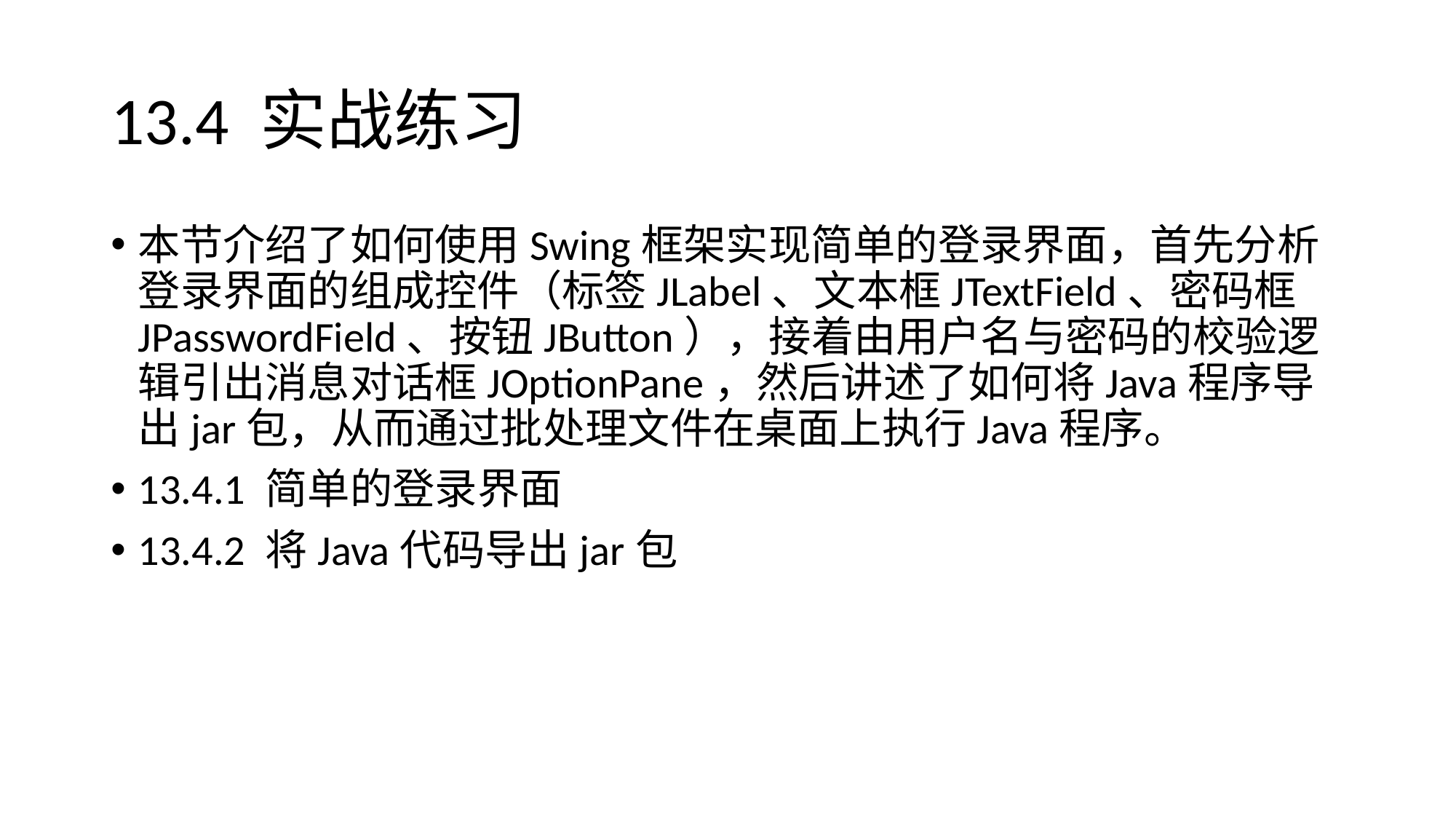

# 13.4 实战练习
本节介绍了如何使用Swing框架实现简单的登录界面，首先分析登录界面的组成控件（标签JLabel、文本框JTextField、密码框JPasswordField、按钮JButton），接着由用户名与密码的校验逻辑引出消息对话框JOptionPane，然后讲述了如何将Java程序导出jar包，从而通过批处理文件在桌面上执行Java程序。
13.4.1 简单的登录界面
13.4.2 将Java代码导出jar包